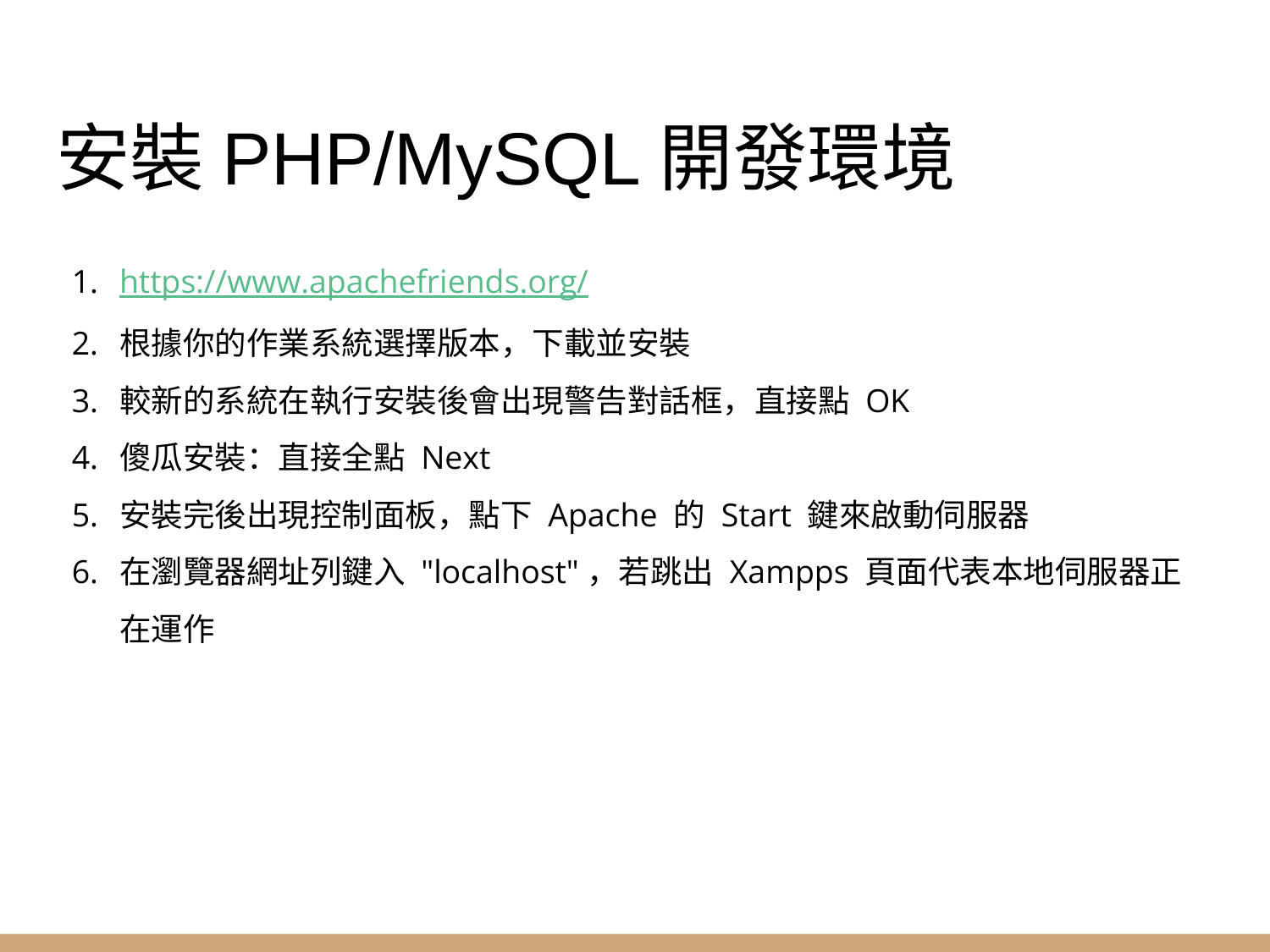

# 安裝PHP/MySQL開發環境
https://www.apachefriends.org/
根據你的作業系統選擇版本，下載並安裝
較新的系統在執行安裝後會出現警告對話框，直接點 OK
傻瓜安裝：直接全點 Next
安裝完後出現控制面板，點下 Apache 的 Start 鍵來啟動伺服器
在瀏覽器網址列鍵入 "localhost"，若跳出 Xampps 頁面代表本地伺服器正在運作